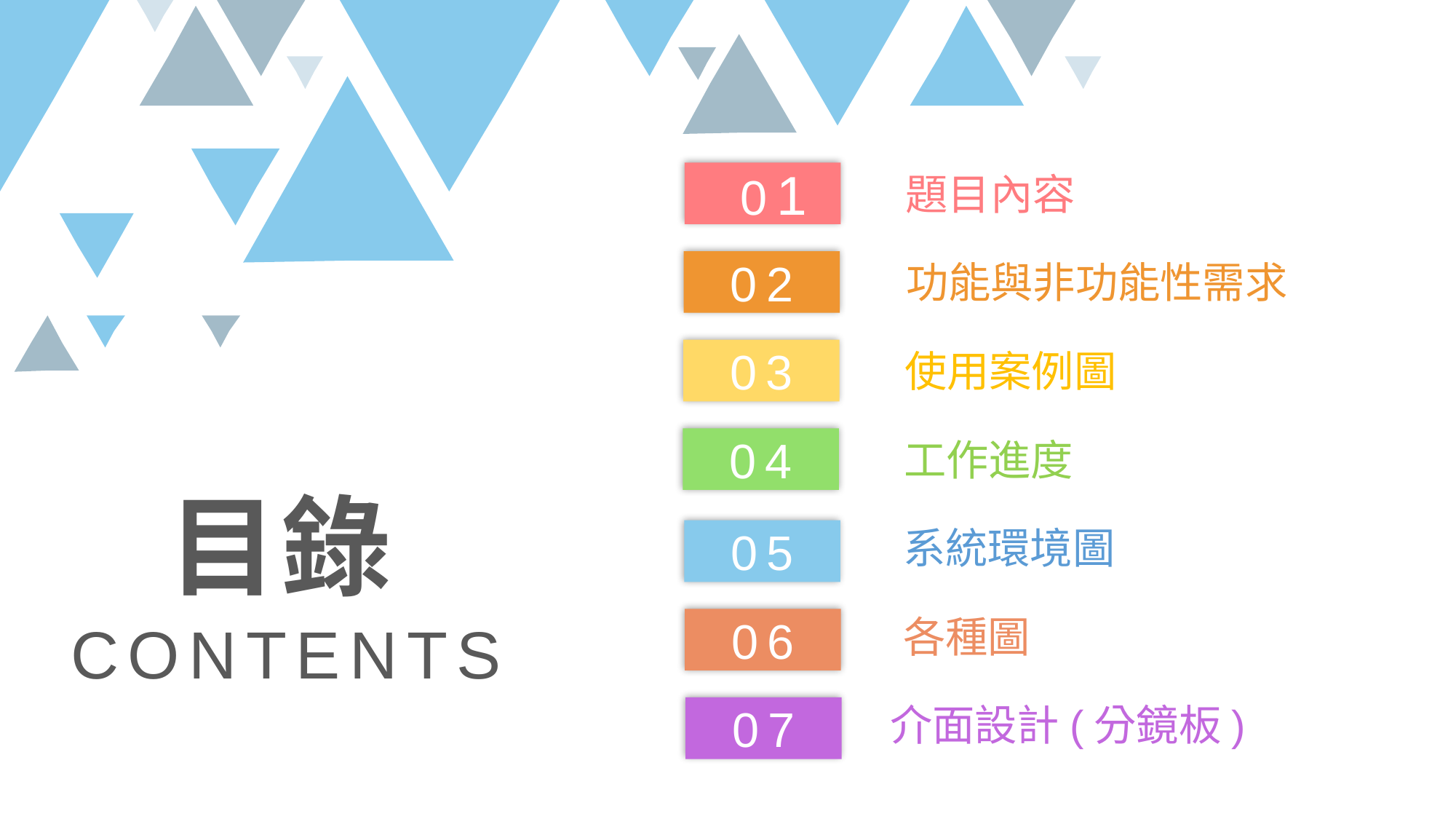

題目內容
  01
功能與非功能性需求
02
使用案例圖
03
工作進度
04
系統環境圖
05
各種圖
06
介面設計(分鏡板)
07

目錄
CONTENTS